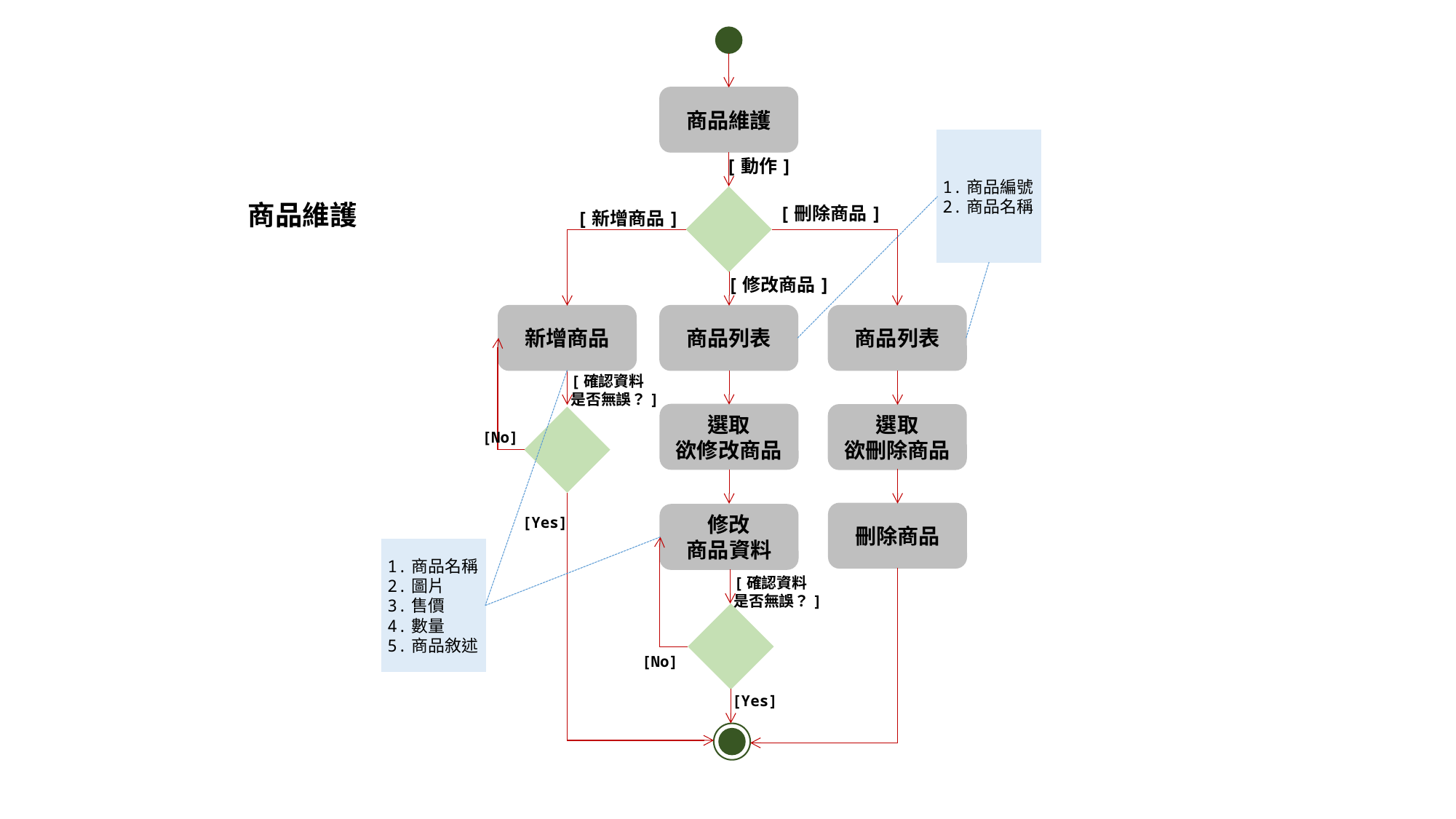

商品維護
1.商品編號
2.商品名稱
[動作]

[刪除商品]
[新增商品]
[修改商品]
商品列表
新增商品
商品列表
[確認資料
是否無誤？]
選取
欲修改商品
選取
欲刪除商品

[No]
刪除商品
修改
商品資料
[Yes]
1.商品名稱
2.圖片
3.售價
4.數量
5.商品敘述
[確認資料
是否無誤？]

[No]
[Yes]

商品維護